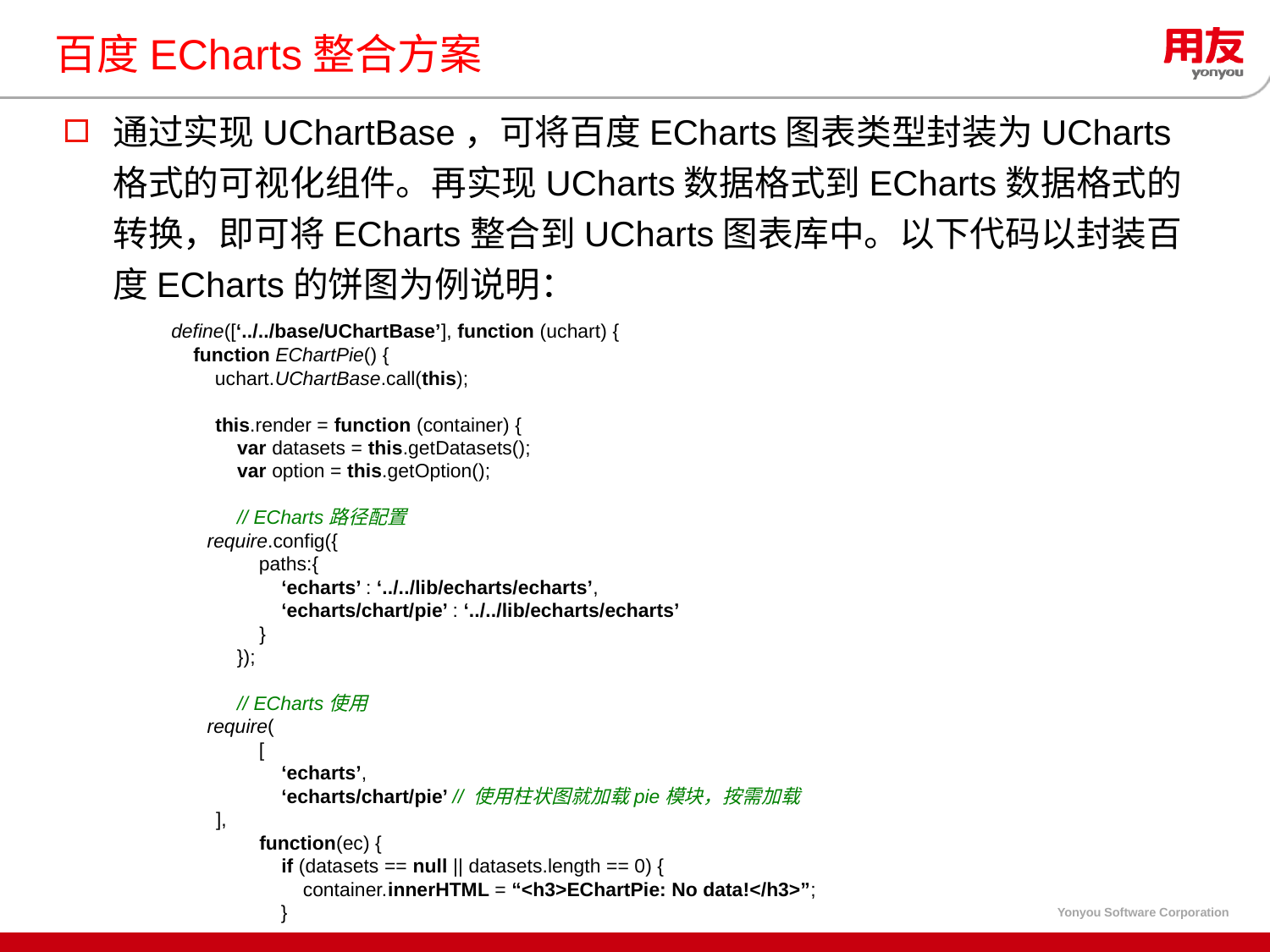

# 百度ECharts整合方案
通过实现UChartBase，可将百度ECharts图表类型封装为UCharts格式的可视化组件。再实现UCharts数据格式到ECharts数据格式的转换，即可将ECharts整合到UCharts图表库中。以下代码以封装百度ECharts的饼图为例说明：

define([‘../../base/UChartBase’], function (uchart) {
    function EChartPie() {
        uchart.UChartBase.call(this);
        this.render = function (container) {
            var datasets = this.getDatasets();
            var option = this.getOption();
            // ECharts路径配置
       require.config({
                paths:{
                    ‘echarts’ : ‘../../lib/echarts/echarts’,
                    ‘echarts/chart/pie’ : ‘../../lib/echarts/echarts’
                }
            });
            // ECharts使用
       require(
                [
                    ‘echarts’,
                    ‘echarts/chart/pie’ // 使用柱状图就加载pie模块，按需加载
         ],
                function(ec) {
                    if (datasets == null || datasets.length == 0) {
                        container.innerHTML = “<h3>EChartPie: No data!</h3>”;
                    }